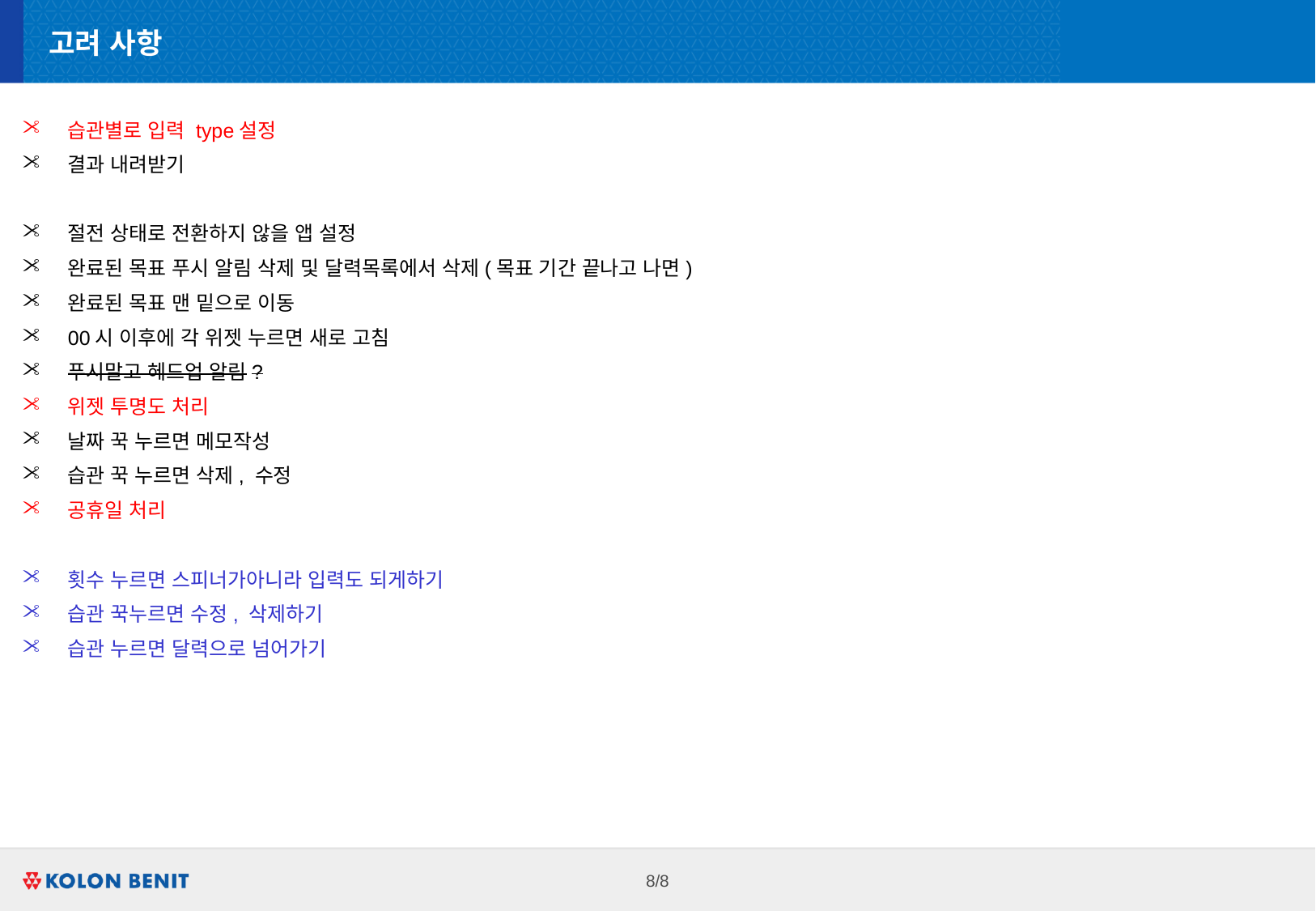

# 고려 사항
습관별로 입력 type설정
결과 내려받기

절전 상태로 전환하지 않을 앱 설정
완료된 목표 푸시 알림 삭제 및 달력목록에서 삭제(목표 기간 끝나고 나면)
완료된 목표 맨 밑으로 이동
00시 이후에 각 위젯 누르면 새로 고침
푸시말고 헤드업 알림?
위젯 투명도 처리
날짜 꾹 누르면 메모작성
습관 꾹 누르면 삭제, 수정
공휴일 처리

횟수 누르면 스피너가아니라 입력도 되게하기
습관 꾹누르면 수정, 삭제하기
습관 누르면 달력으로 넘어가기